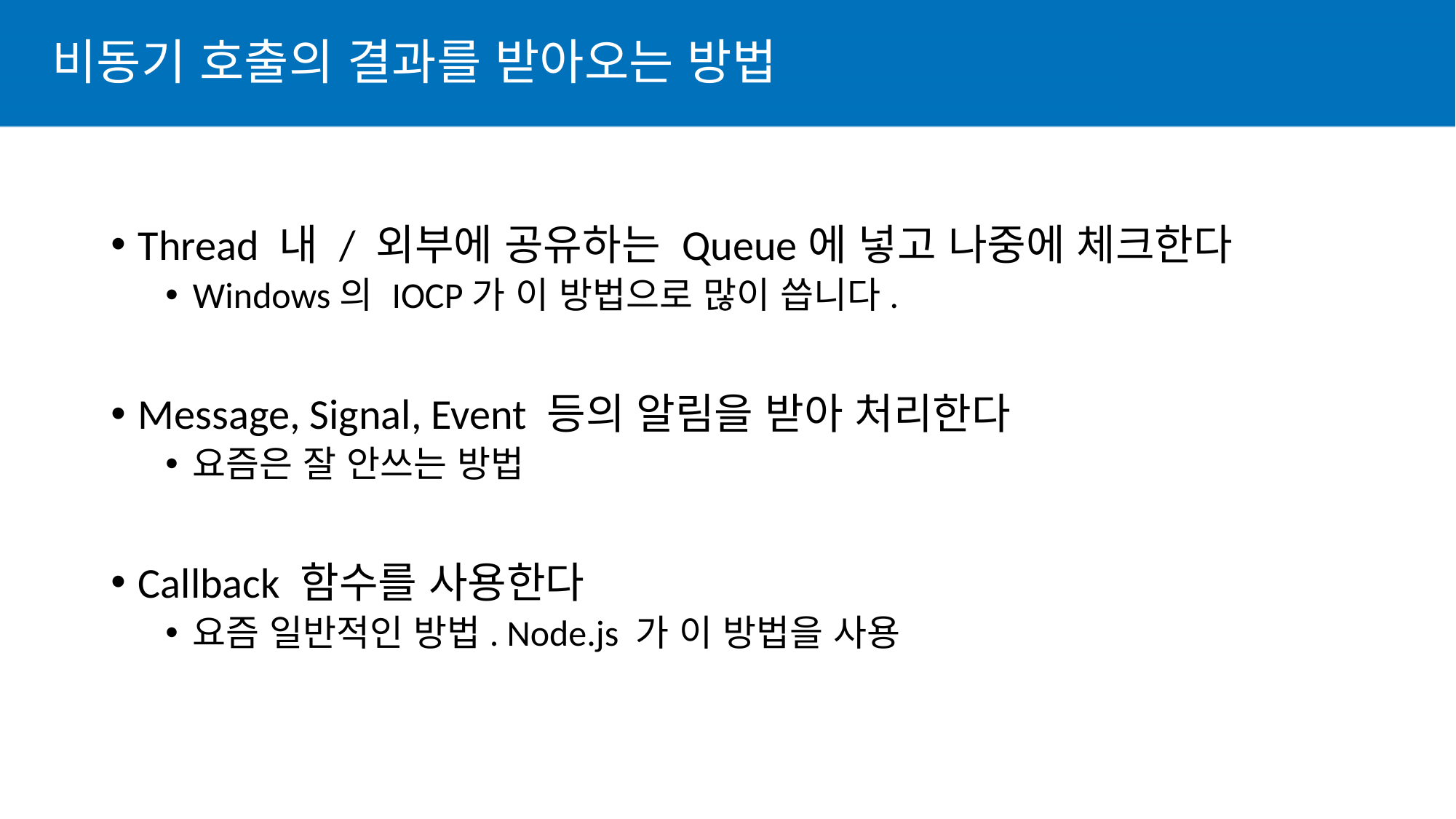

# 비동기 호출의 결과를 받아오는 방법
Thread 내 / 외부에 공유하는 Queue에 넣고 나중에 체크한다
Windows의 IOCP가 이 방법으로 많이 씁니다.

Message, Signal, Event 등의 알림을 받아 처리한다
요즘은 잘 안쓰는 방법

Callback 함수를 사용한다
요즘 일반적인 방법. Node.js 가 이 방법을 사용